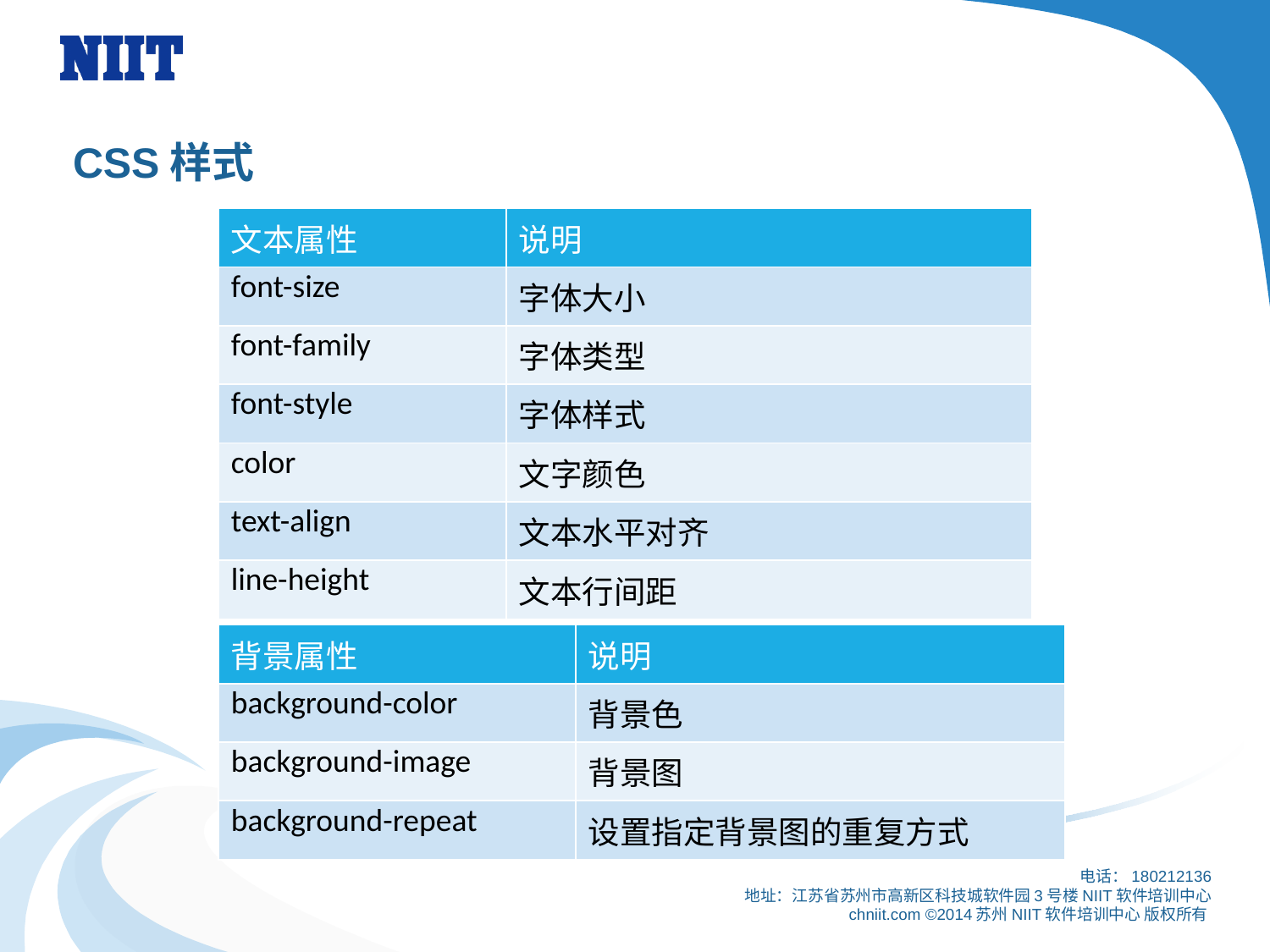

# CSS样式
| 文本属性 | 说明 |
| --- | --- |
| font-size | 字体大小 |
| font-family | 字体类型 |
| font-style | 字体样式 |
| color | 文字颜色 |
| text-align | 文本水平对齐 |
| line-height | 文本行间距 |
| 背景属性 | 说明 |
| --- | --- |
| background-color | 背景色 |
| background-image | 背景图 |
| background-repeat | 设置指定背景图的重复方式 |